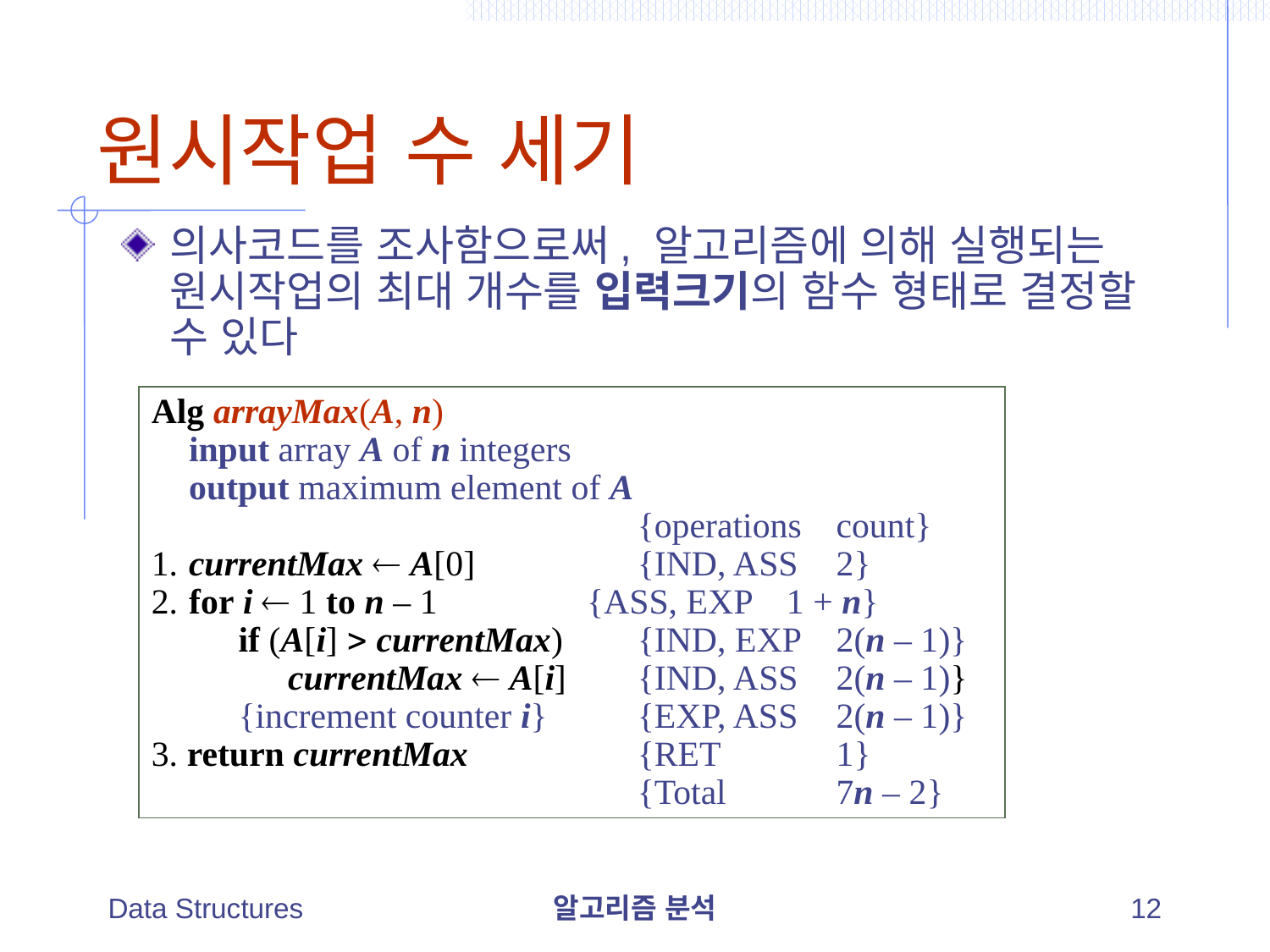

# 원시작업 수 세기
의사코드를 조사함으로써, 알고리즘에 의해 실행되는 원시작업의 최대 개수를 입력크기의 함수 형태로 결정할 수 있다
Alg arrayMax(A, n)
	input array A of n integers
	output maximum element of A
										{operations	count}
1.	currentMax ← A[0]				{IND, ASS	2}
2.	for i ← 1 to n – 1				{ASS, EXP	1 + n}
		if (A[i] > currentMax)		{IND, EXP	2(n – 1)}
			currentMax ← A[i]		{IND, ASS	2(n – 1)}
		{increment counter i}		{EXP, ASS	2(n – 1)}
3. return currentMax				{RET			1}
										{Total			7n – 2}
Data Structures
알고리즘 분석
12